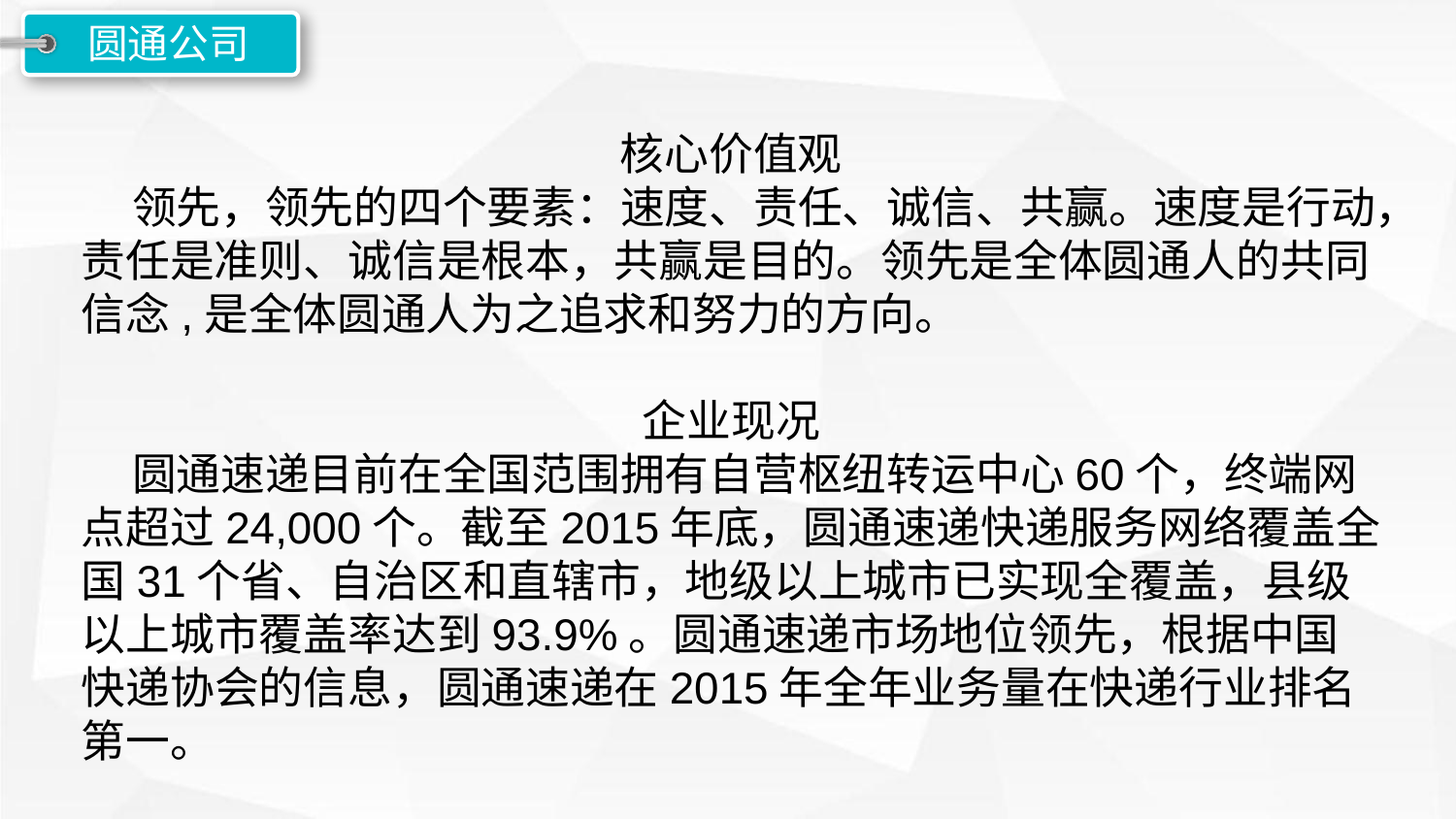

圆通公司

核心价值观
    领先，领先的四个要素：速度、责任、诚信、共赢。速度是行动，责任是准则、诚信是根本，共赢是目的。领先是全体圆通人的共同信念,是全体圆通人为之追求和努力的方向。

企业现况
    圆通速递目前在全国范围拥有自营枢纽转运中心60个，终端网点超过24,000个。截至2015年底，圆通速递快递服务网络覆盖全国31个省、自治区和直辖市，地级以上城市已实现全覆盖，县级以上城市覆盖率达到93.9%。圆通速递市场地位领先，根据中国快递协会的信息，圆通速递在2015年全年业务量在快递行业排名第一。